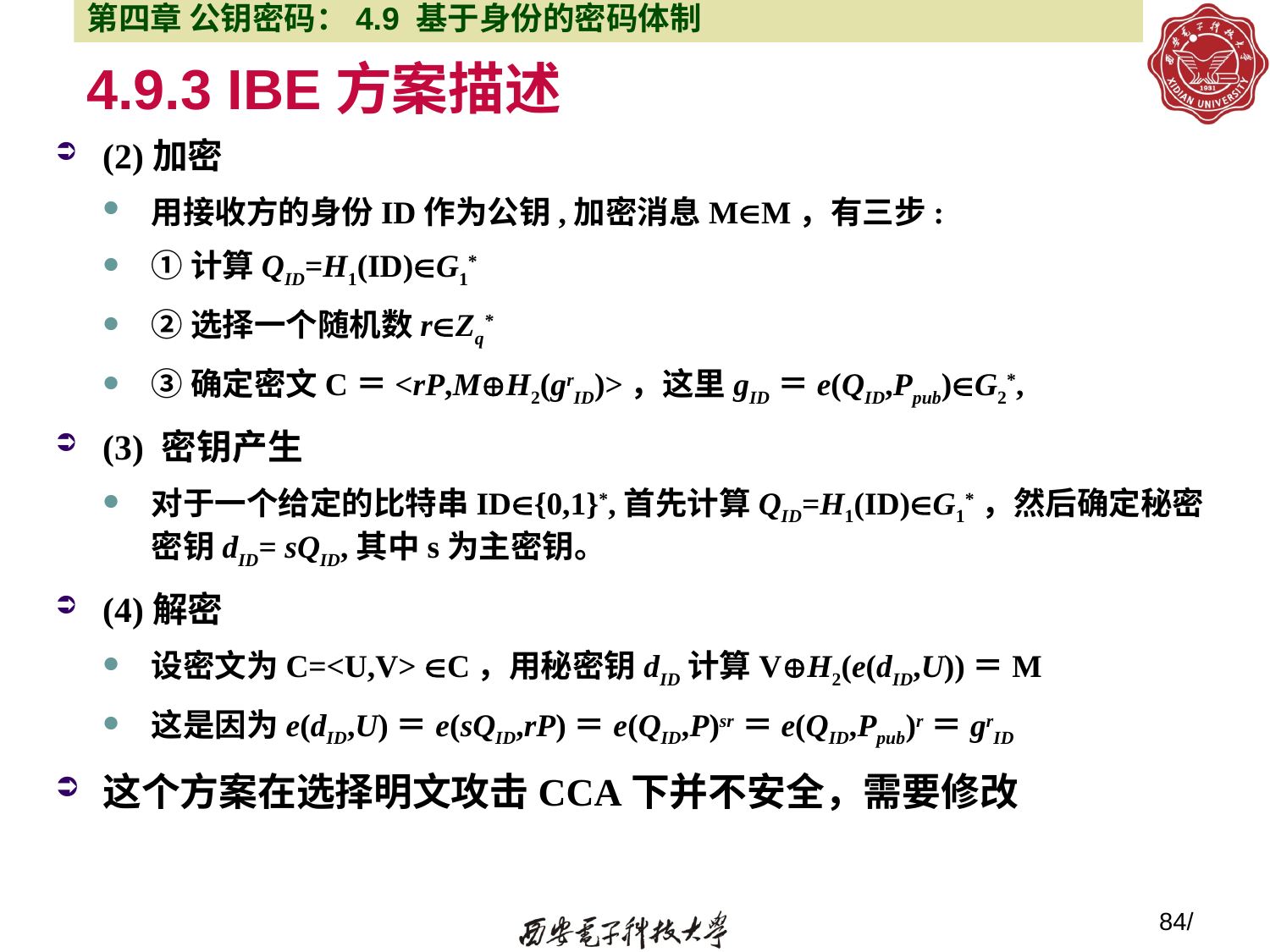

第四章 公钥密码：4.9 基于身份的密码体制
# 4.9.3 IBE方案描述
(2)加密
用接收方的身份ID作为公钥,加密消息M∈M，有三步:
①计算QID=H1(ID)∈G1*
②选择一个随机数r∈Zq*
③确定密文C＝<rP,M⊕H2(grID)>，这里gID＝e(QID,Ppub)∈G2*,
(3) 密钥产生
对于一个给定的比特串ID∈{0,1}*,首先计算QID=H1(ID)∈G1*，然后确定秘密密钥dID= sQID,其中s为主密钥。
(4)解密
设密文为C=<U,V> ∈C，用秘密钥dID计算V⊕H2(e(dID,U))＝M
这是因为e(dID,U)＝e(sQID,rP)＝e(QID,P)sr＝e(QID,Ppub)r＝grID
这个方案在选择明文攻击CCA下并不安全，需要修改
84/